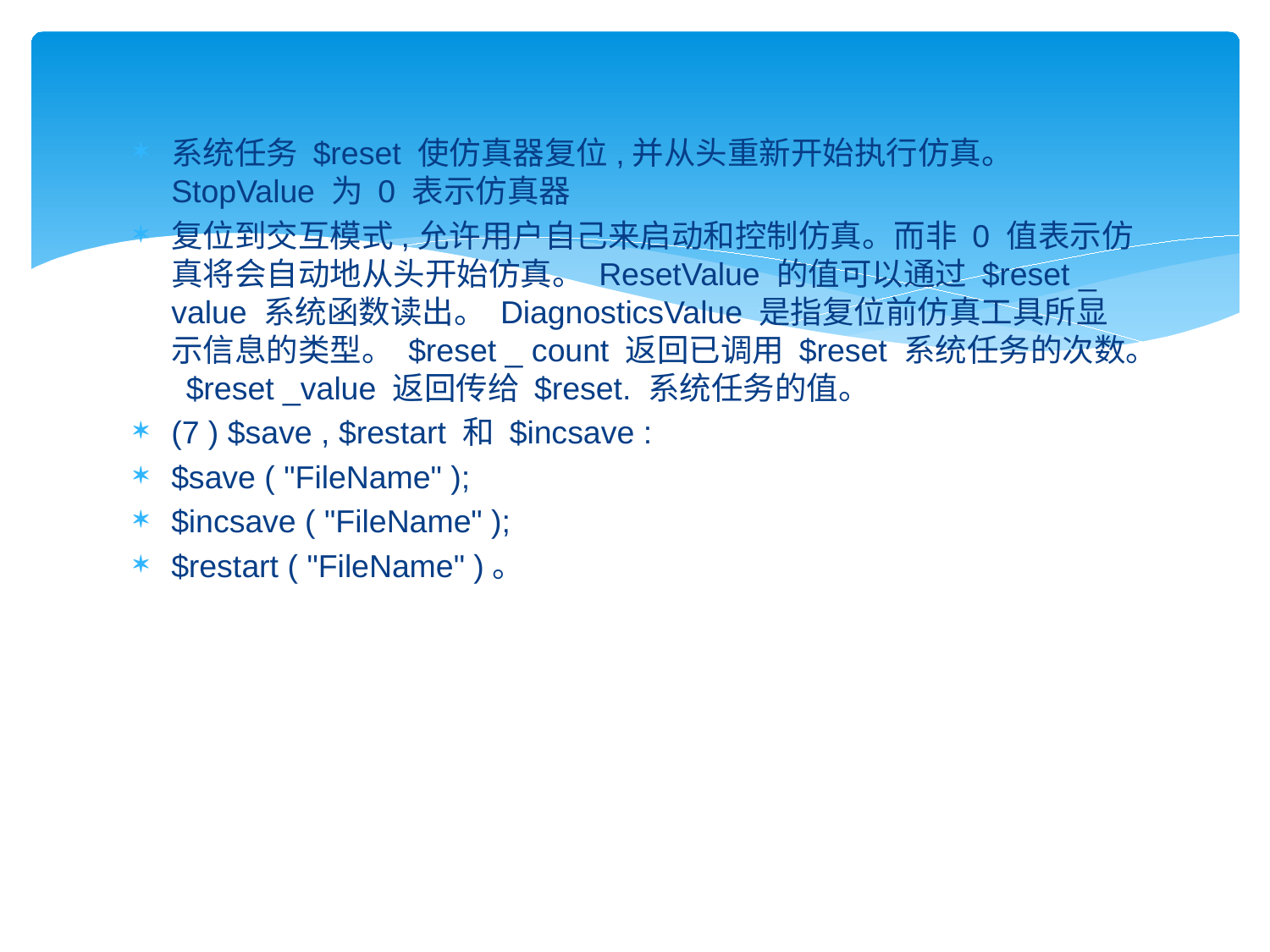

#
系统任务 $reset 使仿真器复位,并从头重新开始执行仿真。 StopValue 为 0 表示仿真器
复位到交互模式,允许用户自己来启动和控制仿真。而非 0 值表示仿真将会自动地从头开始仿真。 ResetValue 的值可以通过 $reset _ value 系统函数读出。 DiagnosticsValue 是指复位前仿真工具所显示信息的类型。 $reset _ count 返回已调用 $reset 系统任务的次数。 $reset _value 返回传给 $reset. 系统任务的值。
(7 ) $save , $restart 和 $incsave :
$save ( "FileName" );
$incsave ( "FileName" );
$restart ( "FileName" )。